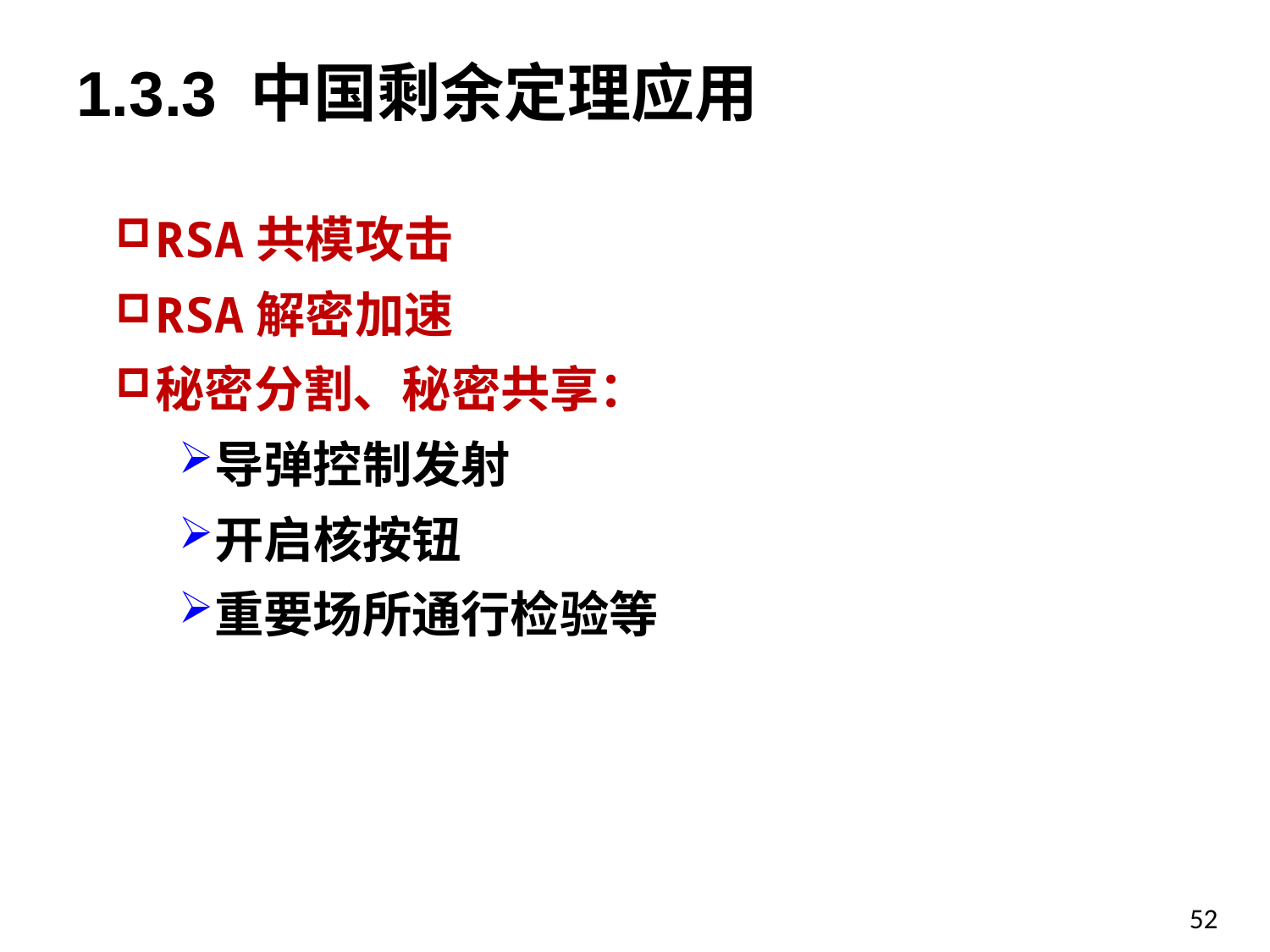

# 1.3.3 中国剩余定理应用
RSA共模攻击
RSA解密加速
秘密分割、秘密共享：
导弹控制发射
开启核按钮
重要场所通行检验等
52